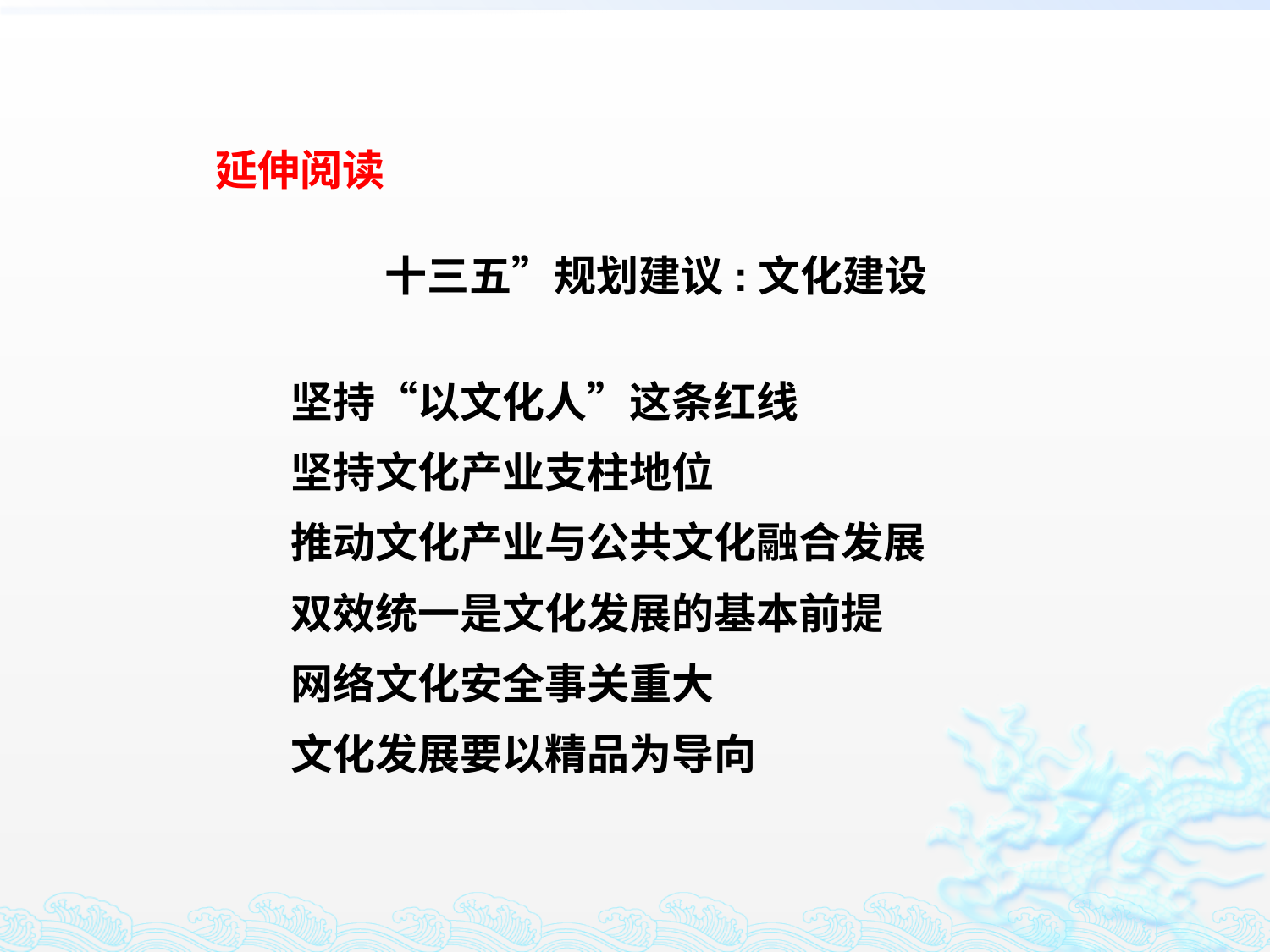

延伸阅读
十三五”规划建议:文化建设
坚持“以文化人”这条红线
坚持文化产业支柱地位
推动文化产业与公共文化融合发展
双效统一是文化发展的基本前提
网络文化安全事关重大
文化发展要以精品为导向